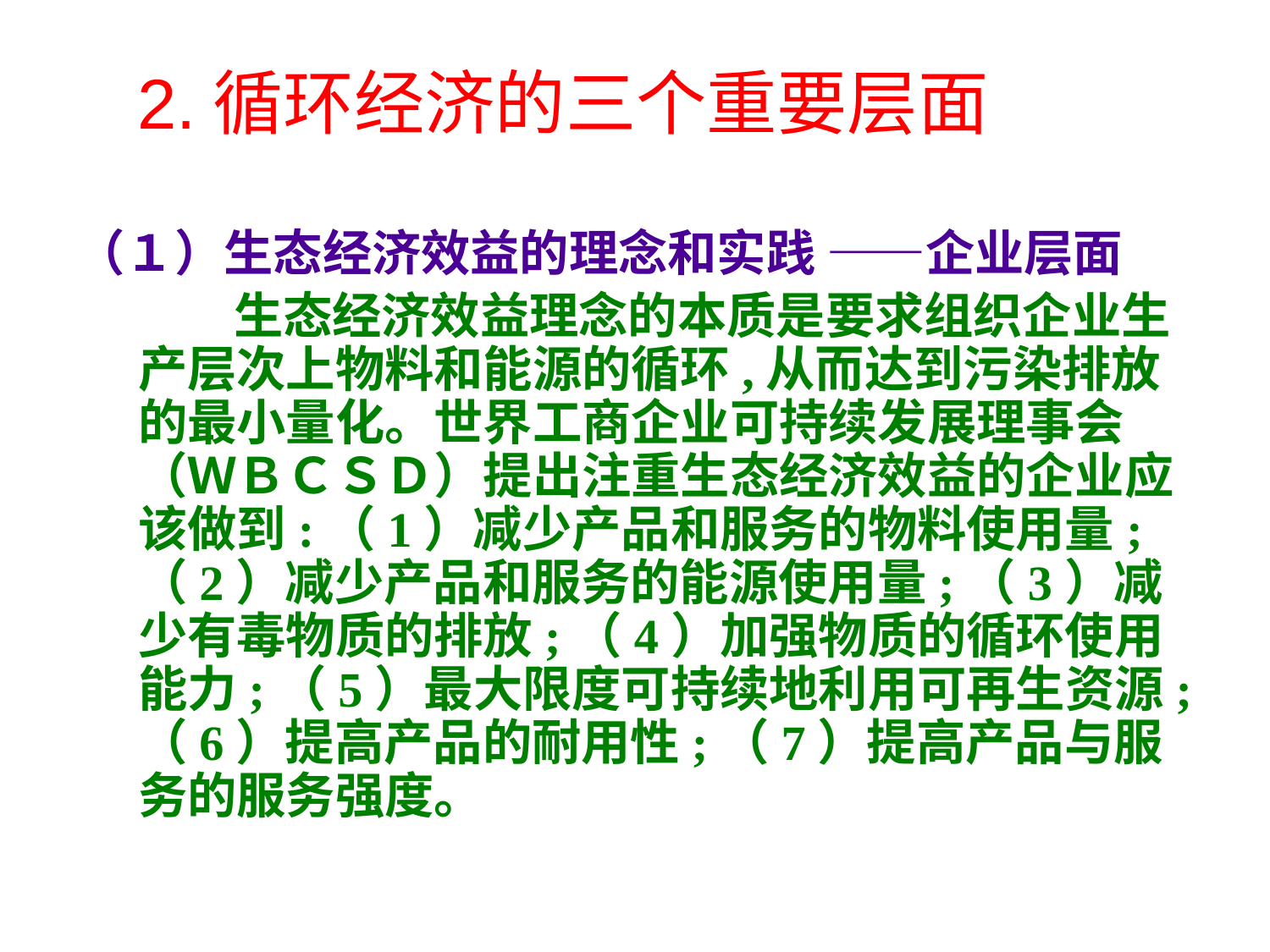

# 2.循环经济的三个重要层面
（１）生态经济效益的理念和实践 ——企业层面
             生态经济效益理念的本质是要求组织企业生产层次上物料和能源的循环,从而达到污染排放的最小量化。世界工商企业可持续发展理事会（ＷＢＣＳＤ）提出注重生态经济效益的企业应该做到:（1）减少产品和服务的物料使用量;（2）减少产品和服务的能源使用量;（3）减少有毒物质的排放;（4）加强物质的循环使用能力;（5）最大限度可持续地利用可再生资源;（6）提高产品的耐用性;（7）提高产品与服务的服务强度。